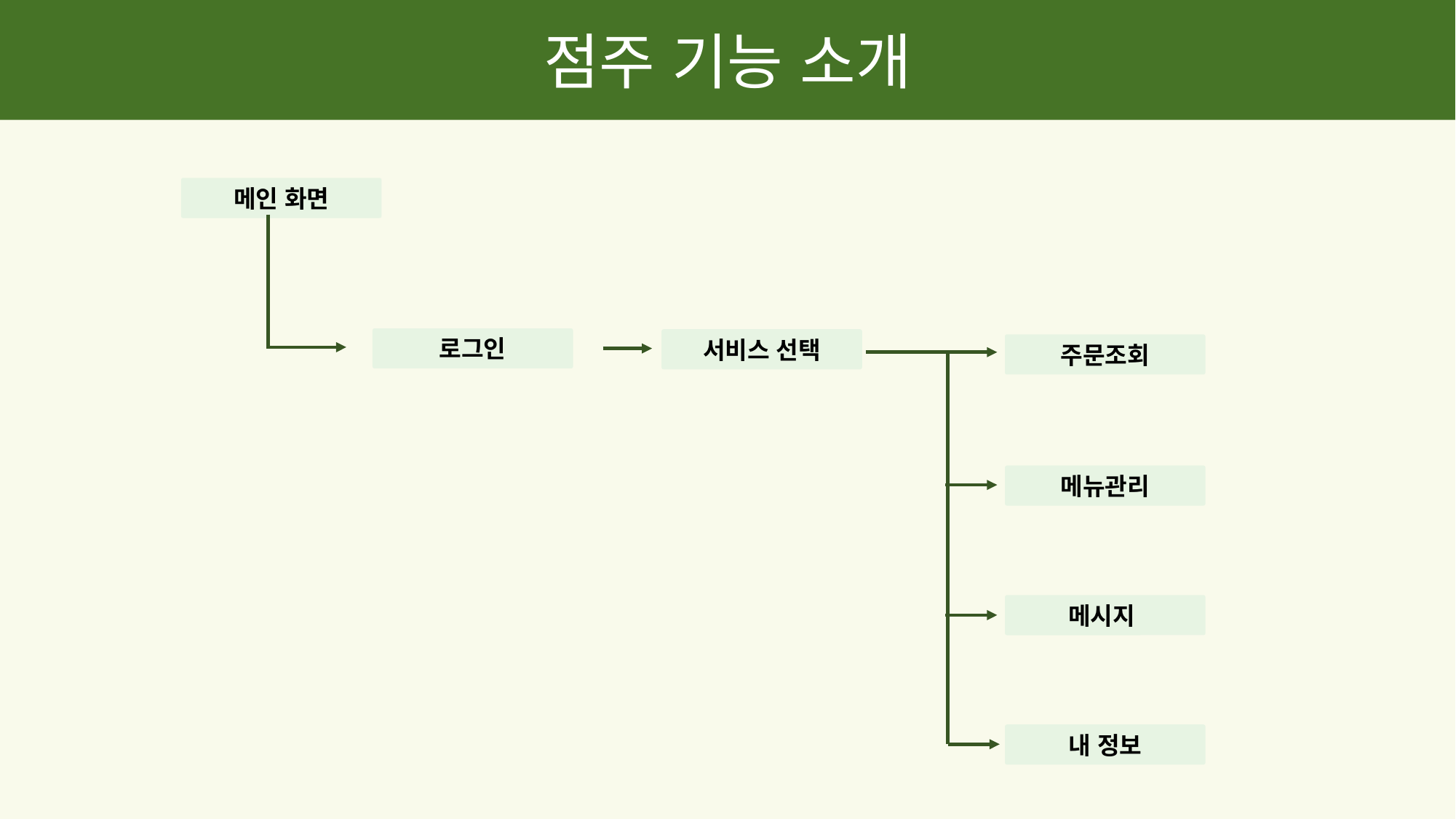

점주 기능 소개
메인 화면
로그인
서비스 선택
주문조회
메뉴관리
메시지
내 정보